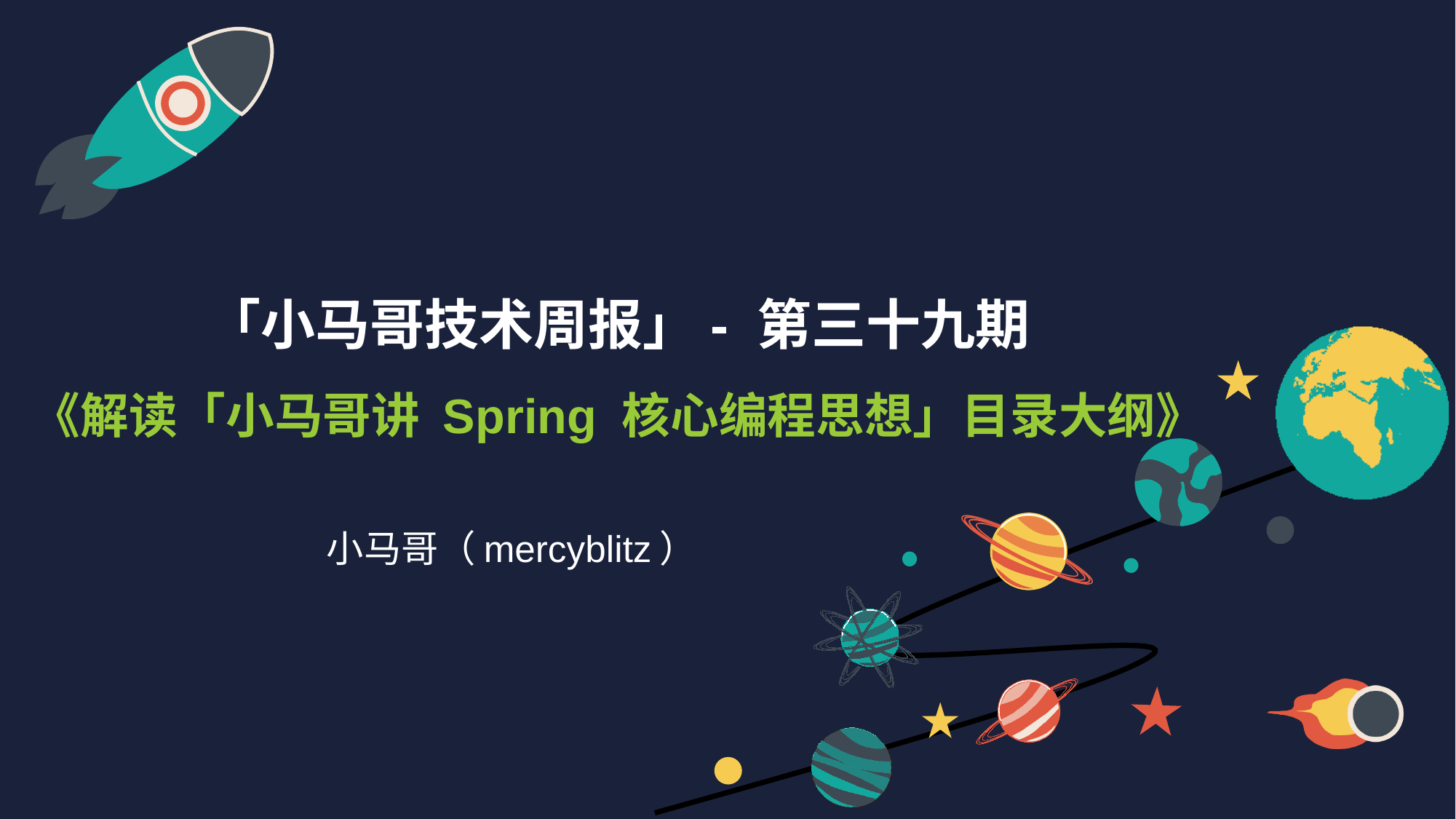

# 「小马哥技术周报」- 第三十九期 《解读「小马哥讲 Spring 核心编程思想」目录大纲》
小马哥（mercyblitz）